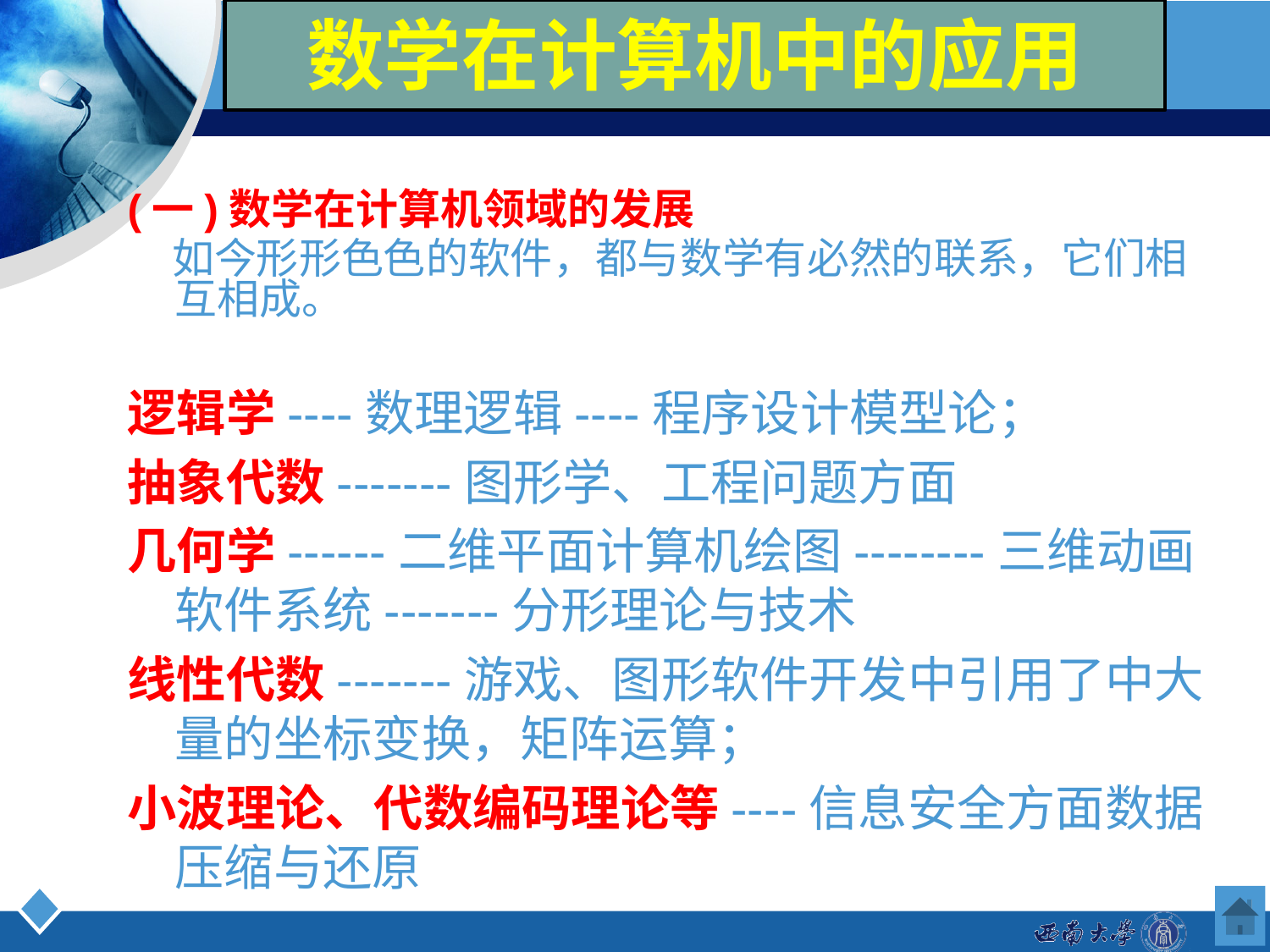

# 数学在计算机中的应用
(一)数学在计算机领域的发展
       如今形形色色的软件，都与数学有必然的联系，它们相互相成。

逻辑学----数理逻辑----程序设计模型论；
抽象代数-------图形学、工程问题方面
几何学------二维平面计算机绘图--------三维动画软件系统-------分形理论与技术
线性代数-------游戏、图形软件开发中引用了中大量的坐标变换，矩阵运算；
小波理论、代数编码理论等----信息安全方面数据压缩与还原